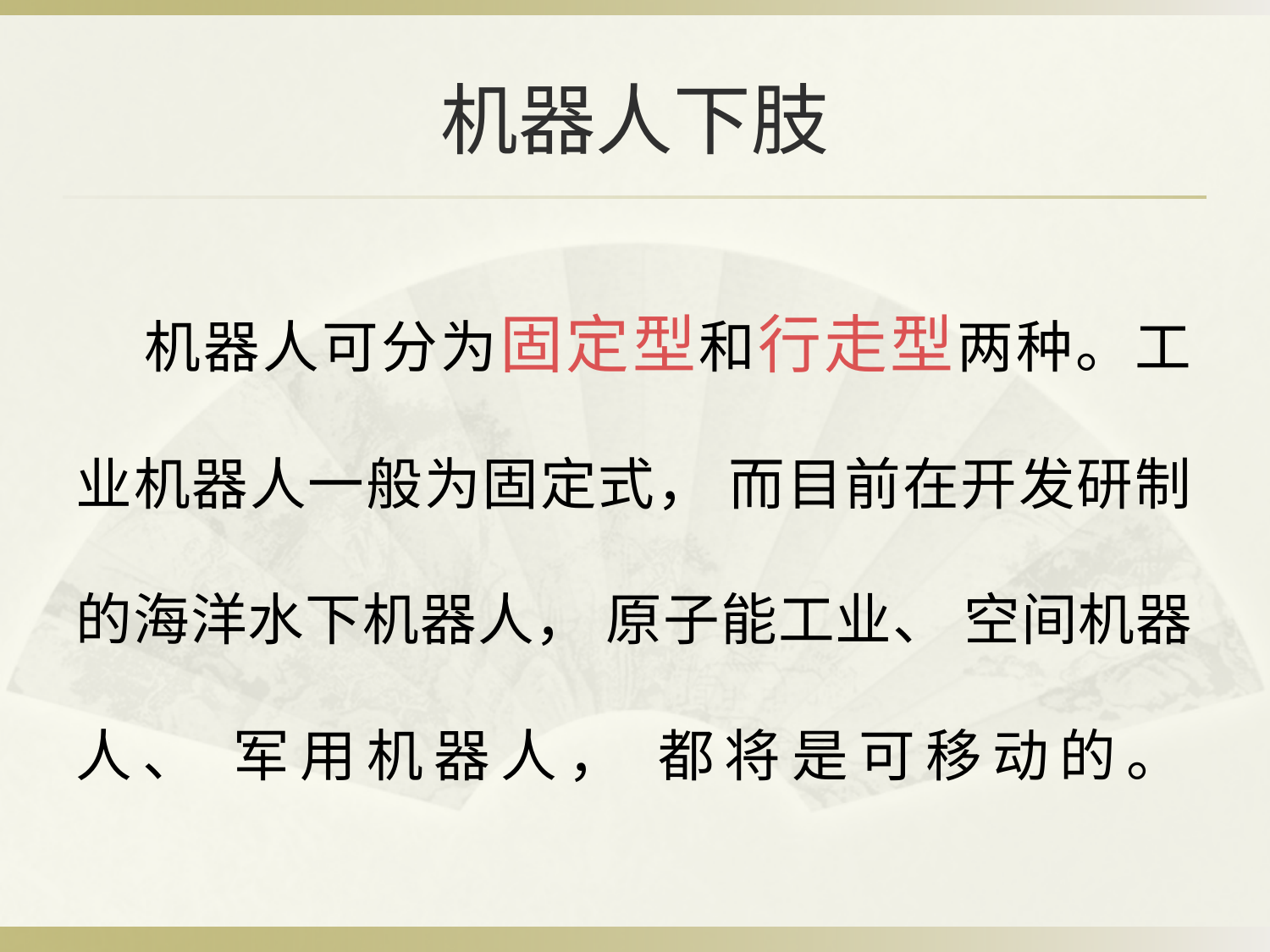

# 机器人下肢
机器人可分为固定型和行走型两种。工
业机器人一般为固定式， 而目前在开发研制
的海洋水下机器人， 原子能工业、 空间机器
人、 军用机器人， 都将是可移动的。